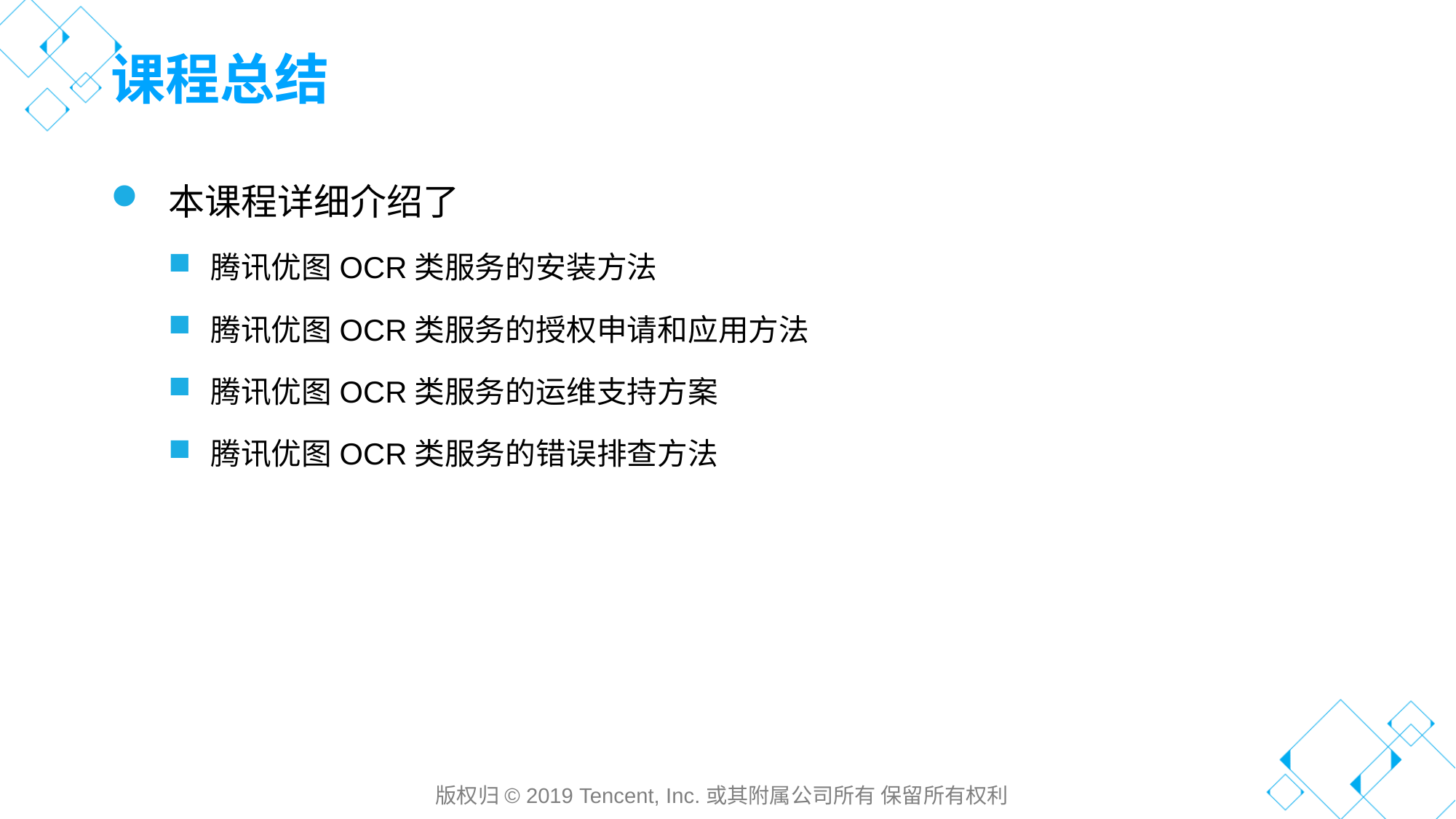

# 课程总结
本课程详细介绍了
腾讯优图OCR类服务的安装方法
腾讯优图OCR类服务的授权申请和应用方法
腾讯优图OCR类服务的运维支持方案
腾讯优图OCR类服务的错误排查方法